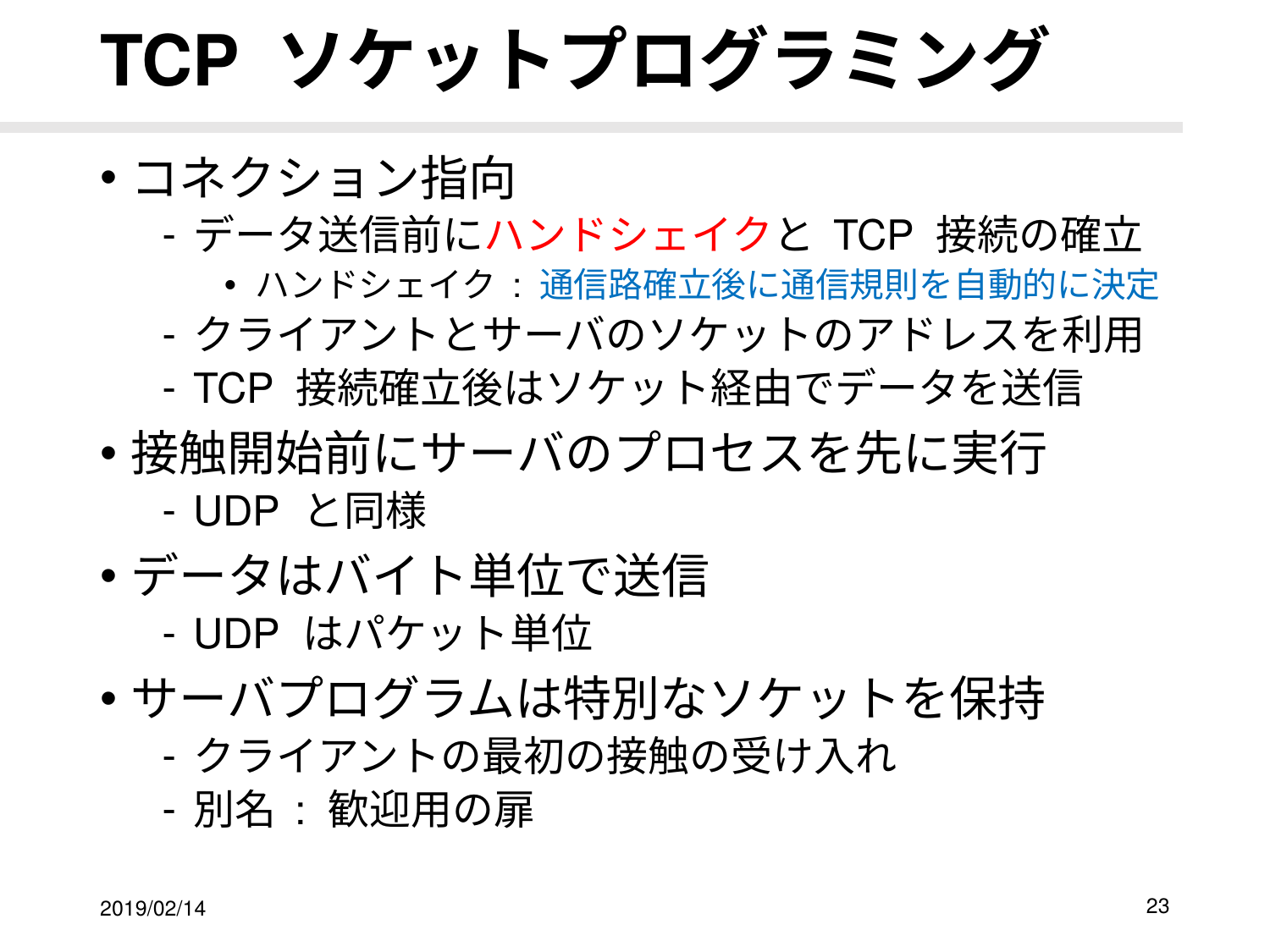

# TCP ソケットプログラミング
コネクション指向
データ送信前にハンドシェイクと TCP 接続の確立
ハンドシェイク : 通信路確立後に通信規則を自動的に決定
クライアントとサーバのソケットのアドレスを利用
TCP 接続確立後はソケット経由でデータを送信
接触開始前にサーバのプロセスを先に実行
UDP と同様
データはバイト単位で送信
UDP はパケット単位
サーバプログラムは特別なソケットを保持
クライアントの最初の接触の受け入れ
別名 : 歓迎用の扉

2019/02/14
23